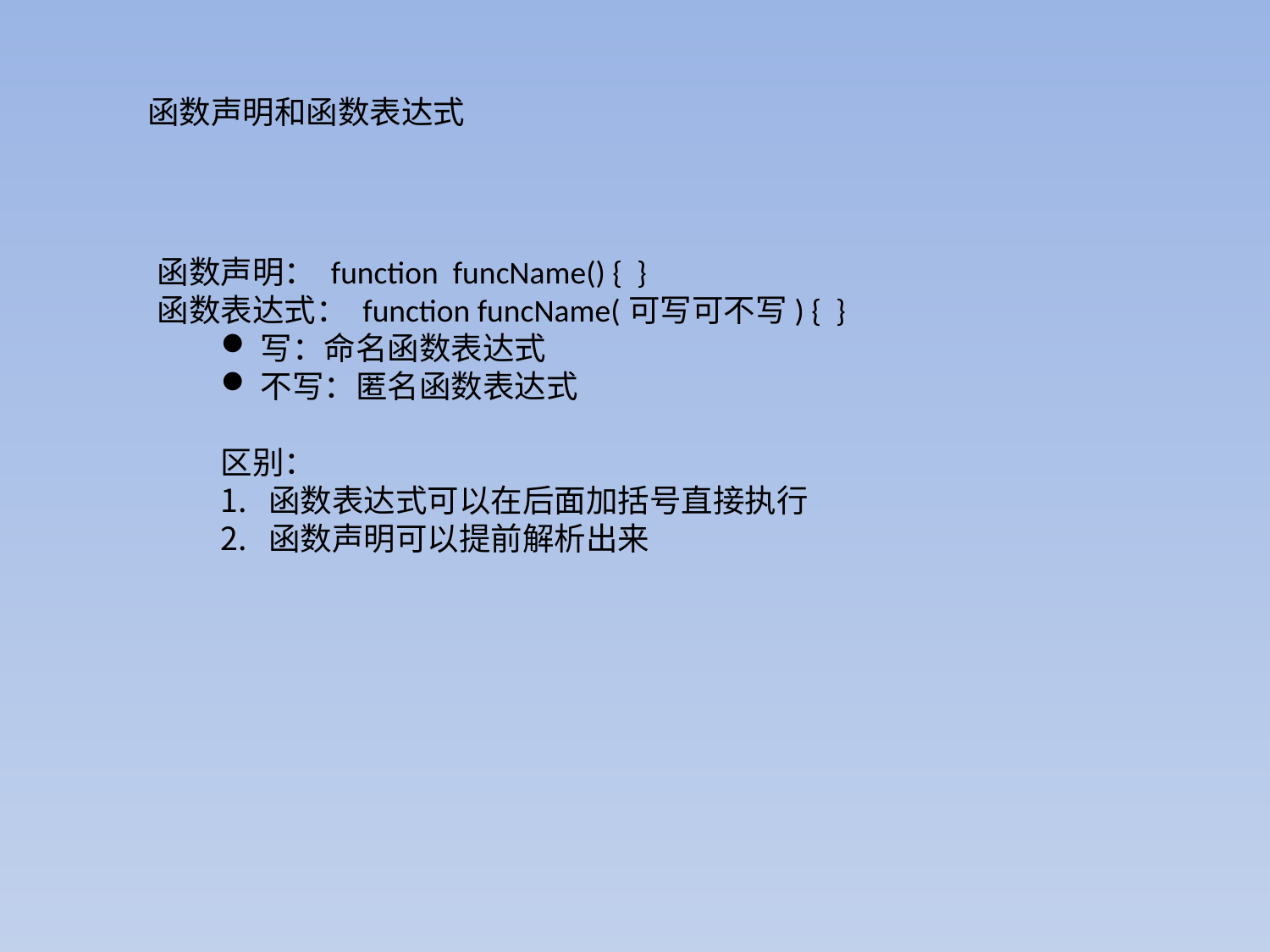

函数声明和函数表达式
函数声明： function  funcName() {  }
函数表达式： function funcName(可写可不写) {  }
写：命名函数表达式
不写：匿名函数表达式

区别：
函数表达式可以在后面加括号直接执行
函数声明可以提前解析出来